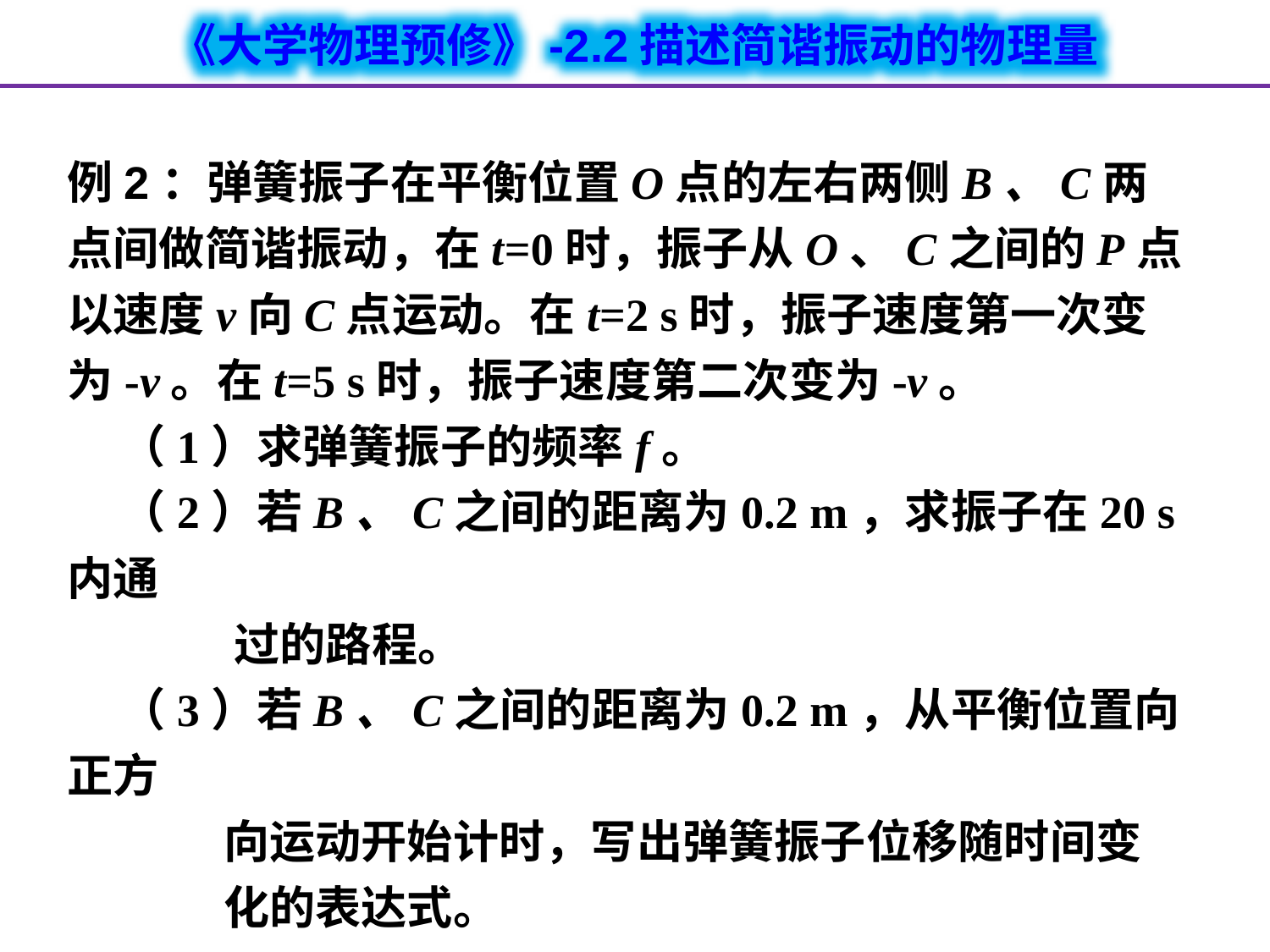

例2：弹簧振子在平衡位置O点的左右两侧B、C两点间做简谐振动，在t=0时，振子从O、C之间的P点以速度v向C点运动。在t=2 s时，振子速度第一次变为-v。在t=5 s时，振子速度第二次变为-v。
    （1）求弹簧振子的频率f。
    （2）若B、C之间的距离为0.2 m，求振子在20 s内通
               过的路程。
    （3）若B、C之间的距离为0.2 m，从平衡位置向正方
              向运动开始计时，写出弹簧振子位移随时间变
              化的表达式。